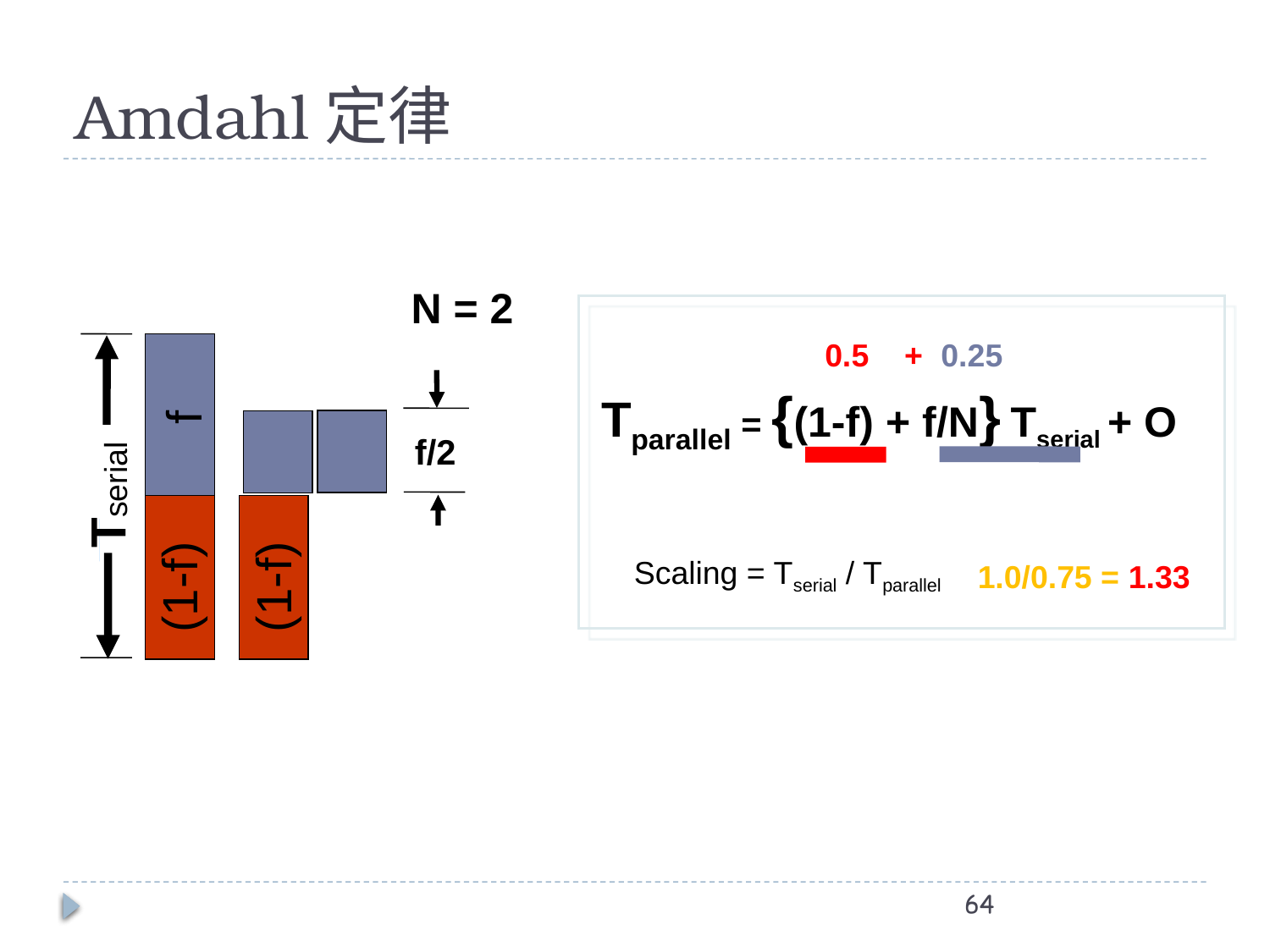

# Amdahl定律
N = 2

Tparallel = {(1-f) + f/N} Tserial + O

Scaling = Tserial / Tparallel
0.5    +  0.25
1.0/0.75 = 1.33

T
serial

f

f/2

(1-f)

(1-f)
64